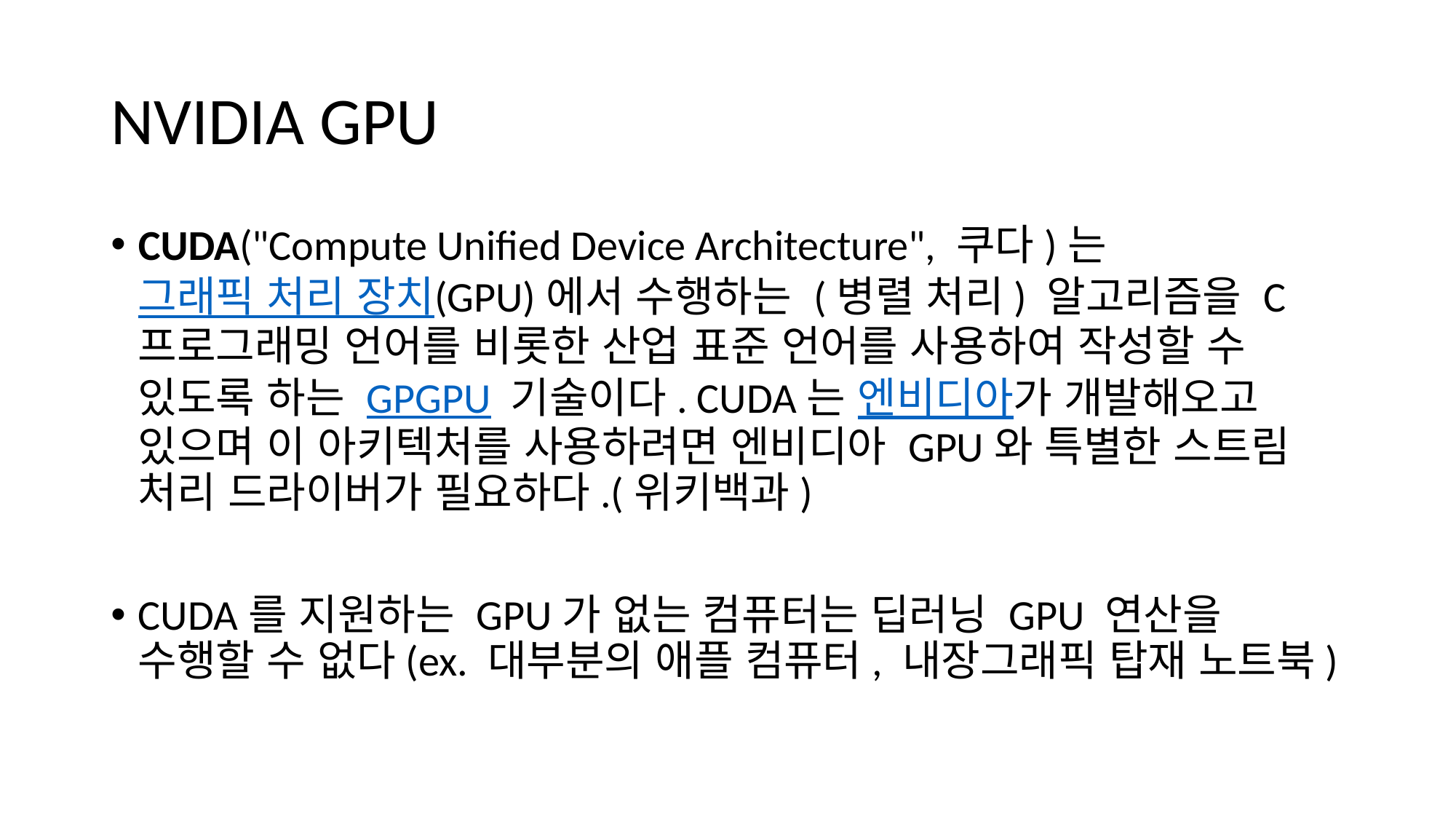

# NVIDIA GPU
CUDA("Compute Unified Device Architecture", 쿠다)는 그래픽 처리 장치(GPU)에서 수행하는 (병렬 처리) 알고리즘을 C 프로그래밍 언어를 비롯한 산업 표준 언어를 사용하여 작성할 수 있도록 하는 GPGPU 기술이다. CUDA는 엔비디아가 개발해오고 있으며 이 아키텍처를 사용하려면 엔비디아 GPU와 특별한 스트림 처리 드라이버가 필요하다.(위키백과)

CUDA를 지원하는 GPU가 없는 컴퓨터는 딥러닝 GPU 연산을 수행할 수 없다(ex. 대부분의 애플 컴퓨터, 내장그래픽 탑재 노트북)